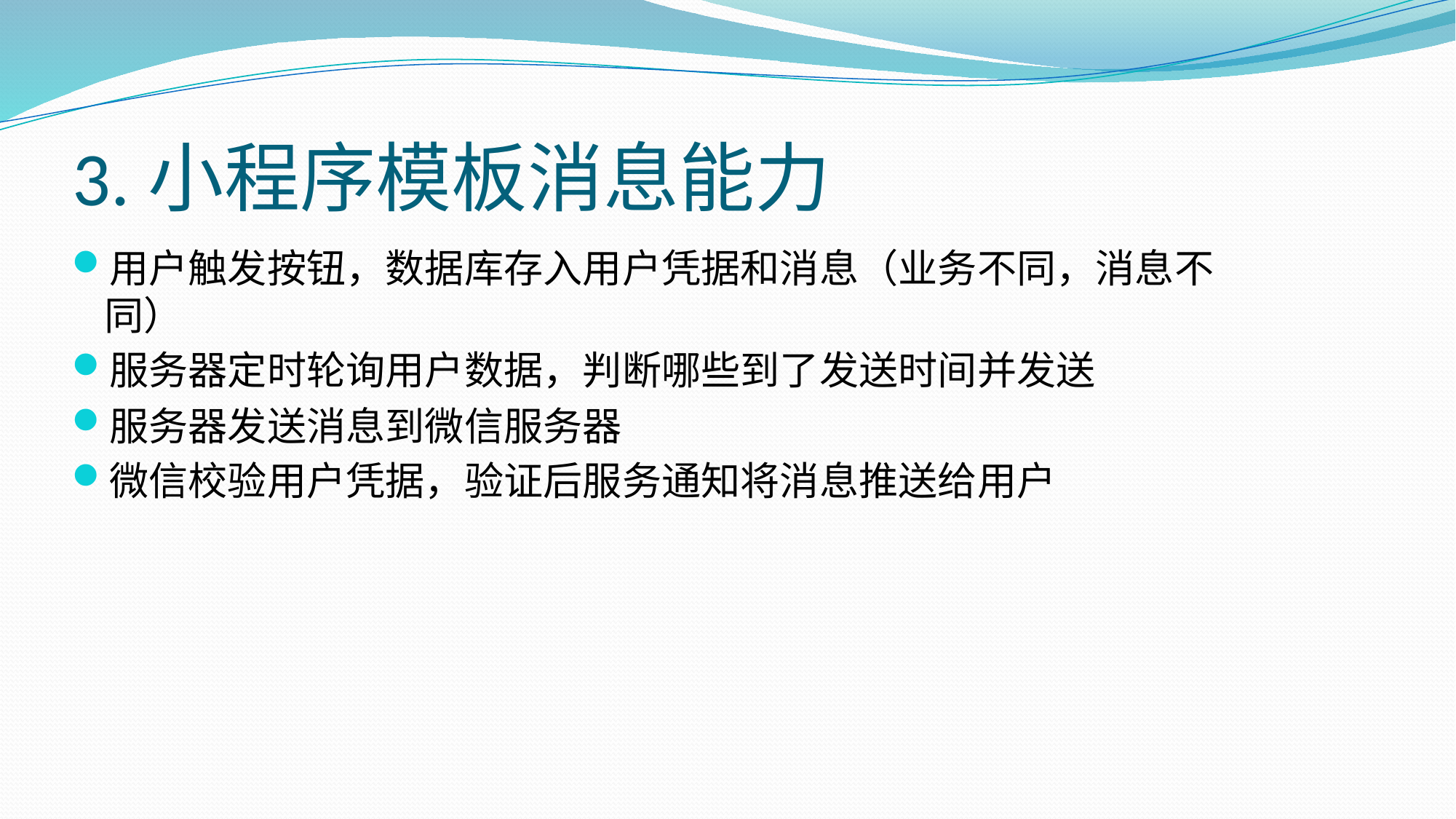

# 3.小程序模板消息能力
用户触发按钮，数据库存入用户凭据和消息（业务不同，消息不同）
服务器定时轮询用户数据，判断哪些到了发送时间并发送
服务器发送消息到微信服务器
微信校验用户凭据，验证后服务通知将消息推送给用户